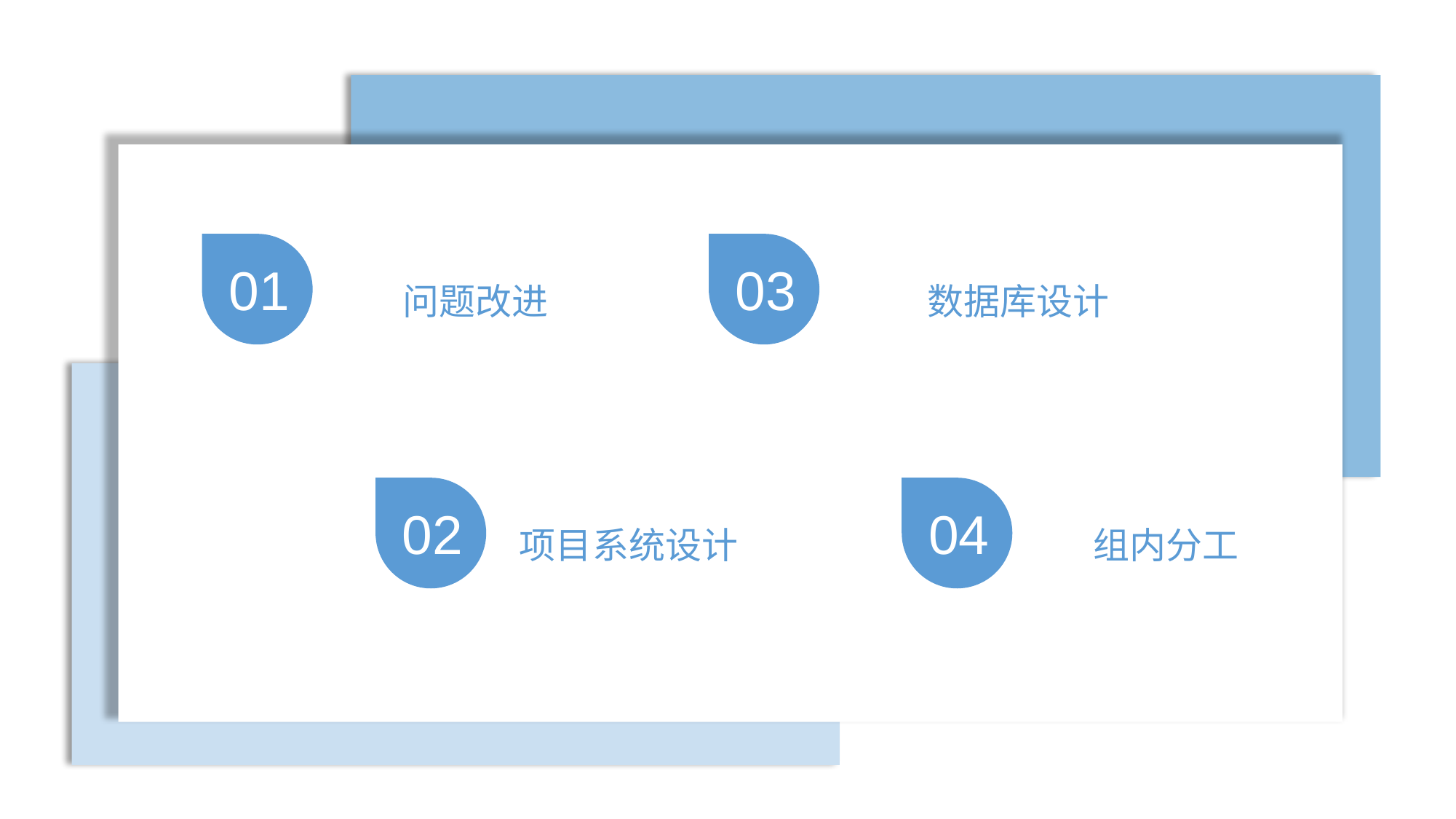

01

03
问题改进
数据库设计

02

04
项目系统设计
组内分工